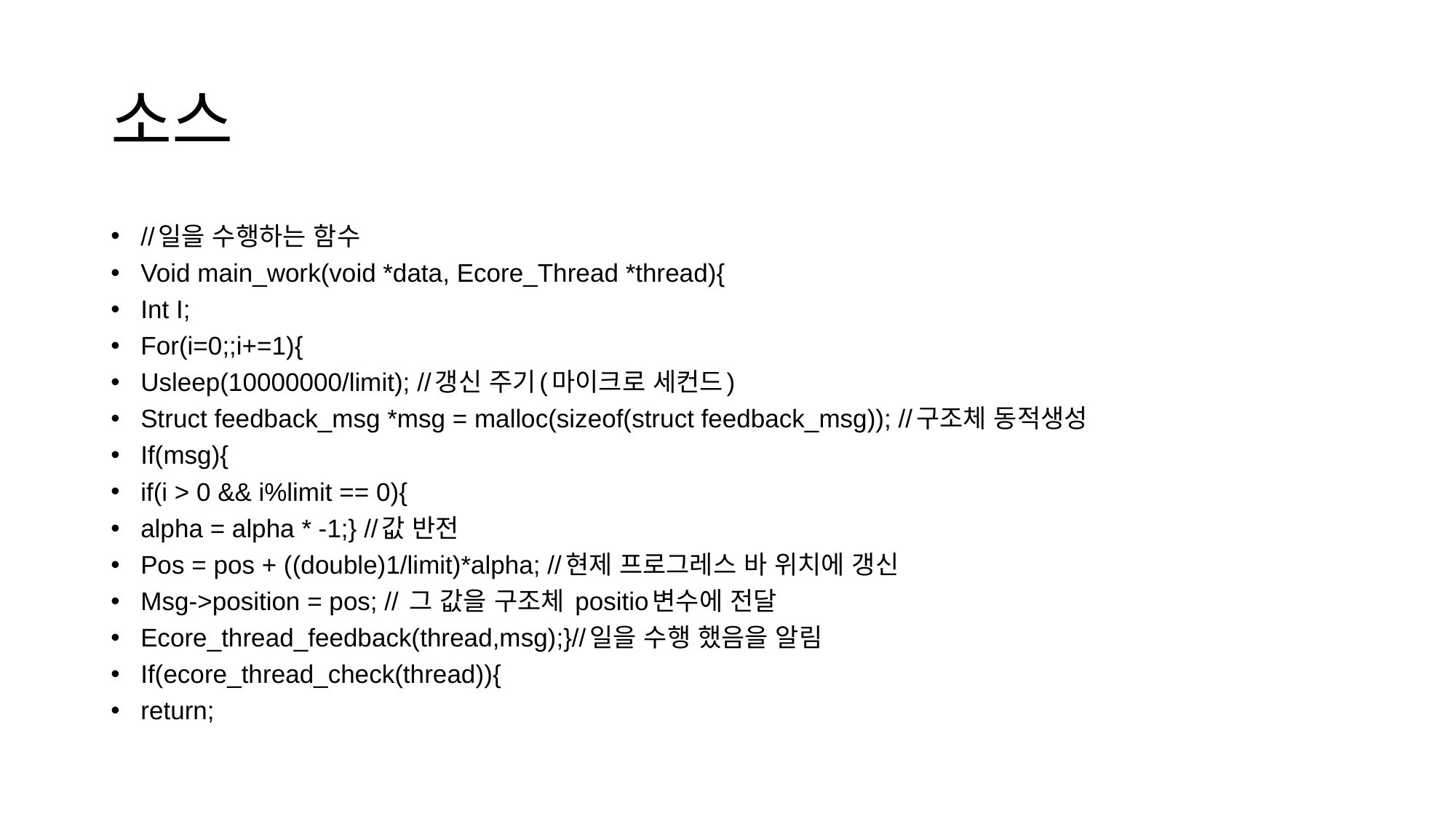

# 소스
//일을 수행하는 함수
Void main_work(void *data, Ecore_Thread *thread){
Int I;
For(i=0;;i+=1){
Usleep(10000000/limit); //갱신 주기(마이크로 세컨드)
Struct feedback_msg *msg = malloc(sizeof(struct feedback_msg)); //구조체 동적생성
If(msg){
if(i > 0 && i%limit == 0){
alpha = alpha * -1;} //값 반전
Pos = pos + ((double)1/limit)*alpha; //현제 프로그레스 바 위치에 갱신
Msg->position = pos; // 그 값을 구조체 positio변수에 전달
Ecore_thread_feedback(thread,msg);}//일을 수행 했음을 알림
If(ecore_thread_check(thread)){
return;